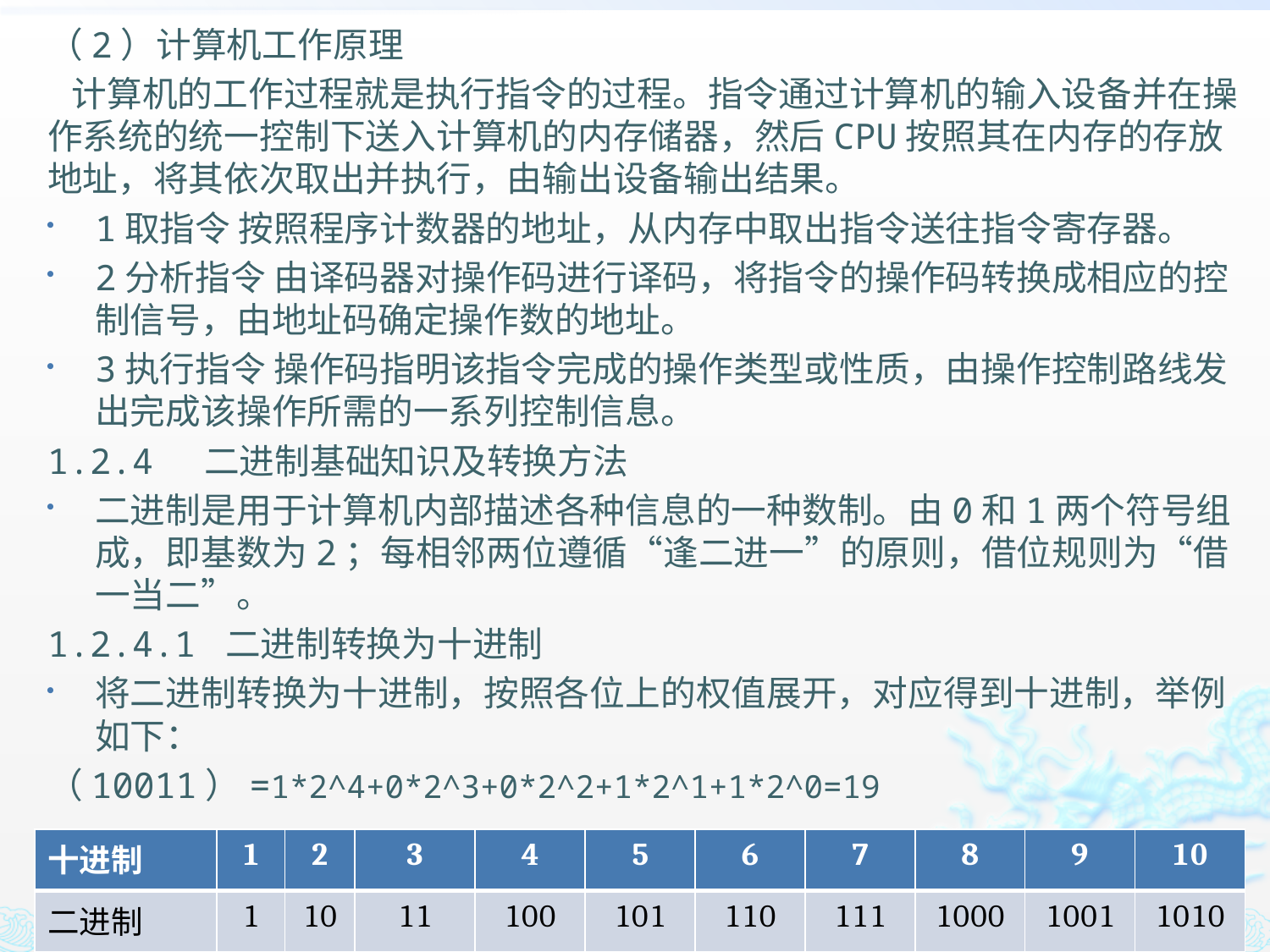

（2）计算机工作原理
  计算机的工作过程就是执行指令的过程。指令通过计算机的输入设备并在操作系统的统一控制下送入计算机的内存储器，然后CPU按照其在内存的存放地址，将其依次取出并执行，由输出设备输出结果。
1取指令 按照程序计数器的地址，从内存中取出指令送往指令寄存器。
2分析指令 由译码器对操作码进行译码，将指令的操作码转换成相应的控制信号，由地址码确定操作数的地址。
3执行指令 操作码指明该指令完成的操作类型或性质，由操作控制路线发出完成该操作所需的一系列控制信息。
1.2.4  二进制基础知识及转换方法
二进制是用于计算机内部描述各种信息的一种数制。由0和1两个符号组成，即基数为2；每相邻两位遵循“逢二进一”的原则，借位规则为“借一当二”。
1.2.4.1 二进制转换为十进制
将二进制转换为十进制，按照各位上的权值展开，对应得到十进制，举例如下：
（10011）=1*2^4+0*2^3+0*2^2+1*2^1+1*2^0=19

| 十进制 | 1 | 2 | 3 | 4 | 5 | 6 | 7 | 8 | 9 | 10 |
| --- | --- | --- | --- | --- | --- | --- | --- | --- | --- | --- |
| 二进制 | 1 | 10 | 11 | 100 | 101 | 110 | 111 | 1000 | 1001 | 1010 |